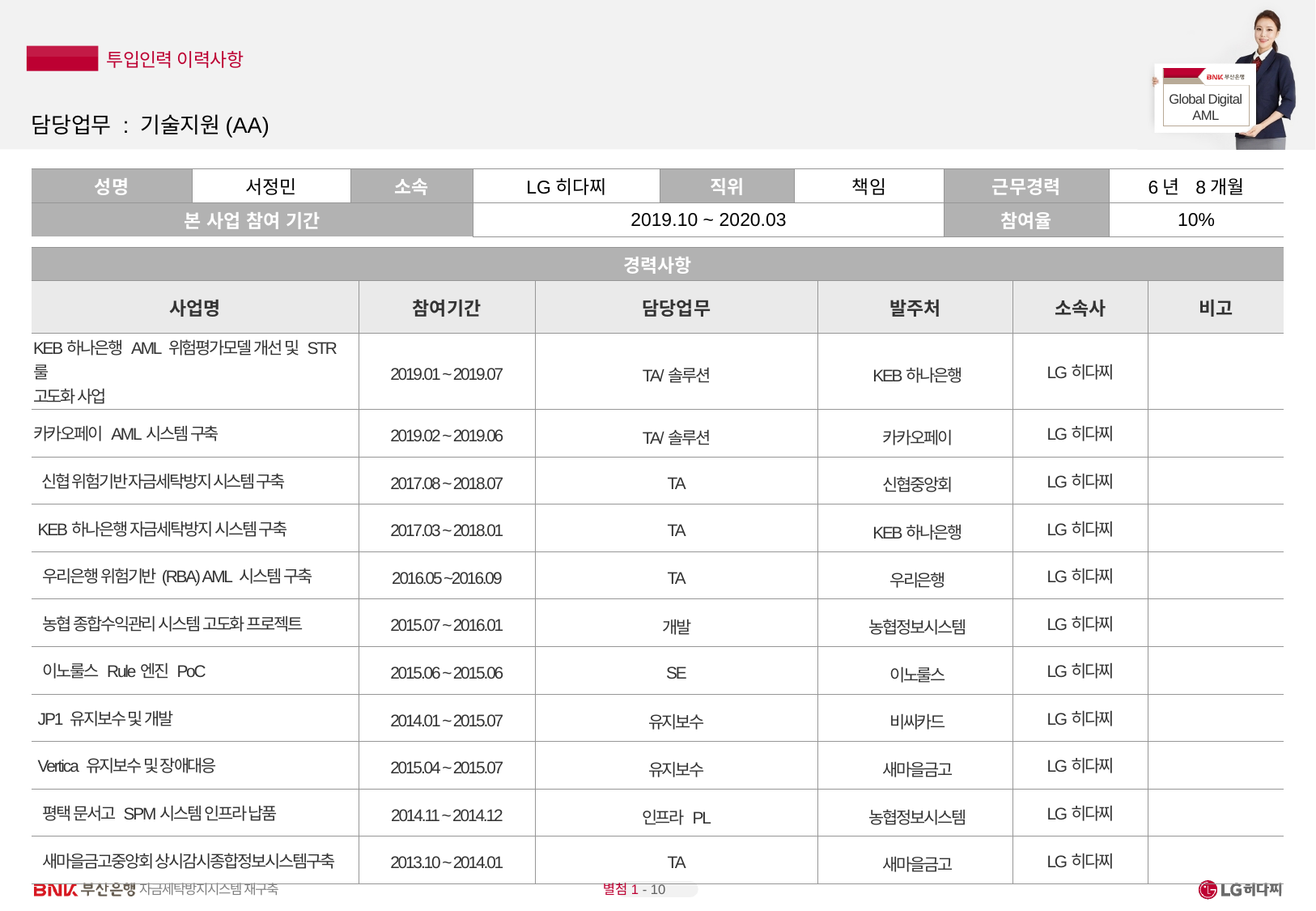

# 담당업무 : 기술지원(AA)
| 성명 | 서정민 | 소속 | LG히다찌 | 직위 | 책임 | 근무경력 | 6년 8개월 |
| --- | --- | --- | --- | --- | --- | --- | --- |
| 본 사업 참여 기간 |  |  | 2019.10 ~ 2020.03 |  |  | 참여율 | 10% |
| 경력사항 |  |  |  |  |  |
| --- | --- | --- | --- | --- | --- |
| 사업명 | 참여기간 | 담당업무 | 발주처 | 소속사 | 비고 |
| KEB하나은행 AML 위험평가모델 개선 및 STR 룰 고도화 사업 | 2019.01 ~ 2019.07 | TA/솔루션 | KEB하나은행 | LG히다찌 |  |
| 카카오페이 AML시스템 구축 | 2019.02 ~ 2019.06 | TA/솔루션 | 카카오페이 | LG히다찌 |  |
| 신협 위험기반 자금세탁방지 시스템 구축 | 2017.08 ~ 2018.07 | TA | 신협중앙회 | LG히다찌 |  |
| KEB하나은행 자금세탁방지 시스템 구축 | 2017.03 ~ 2018.01 | TA | KEB하나은행 | LG히다찌 |  |
| 우리은행 위험기반(RBA) AML 시스템 구축 | 2016.05 ~2016.09 | TA | 우리은행 | LG히다찌 |  |
| 농협 종합수익관리 시스템 고도화 프로젝트 | 2015.07 ~ 2016.01 | 개발 | 농협정보시스템 | LG히다찌 |  |
| 이노룰스 Rule엔진 PoC | 2015.06 ~ 2015.06 | SE | 이노룰스 | LG히다찌 |  |
| JP1 유지보수 및 개발 | 2014.01 ~ 2015.07 | 유지보수 | 비씨카드 | LG히다찌 |  |
| Vertica 유지보수 및 장애대응 | 2015.04 ~ 2015.07 | 유지보수 | 새마을금고 | LG히다찌 |  |
| 평택 문서고 SPM시스템 인프라 납품 | 2014.11 ~ 2014.12 | 인프라 PL | 농협정보시스템 | LG히다찌 |  |
| 새마을금고중앙회 상시감시종합정보시스템구축 | 2013.10 ~ 2014.01 | TA | 새마을금고 | LG히다찌 |  |
별첨1 - 10